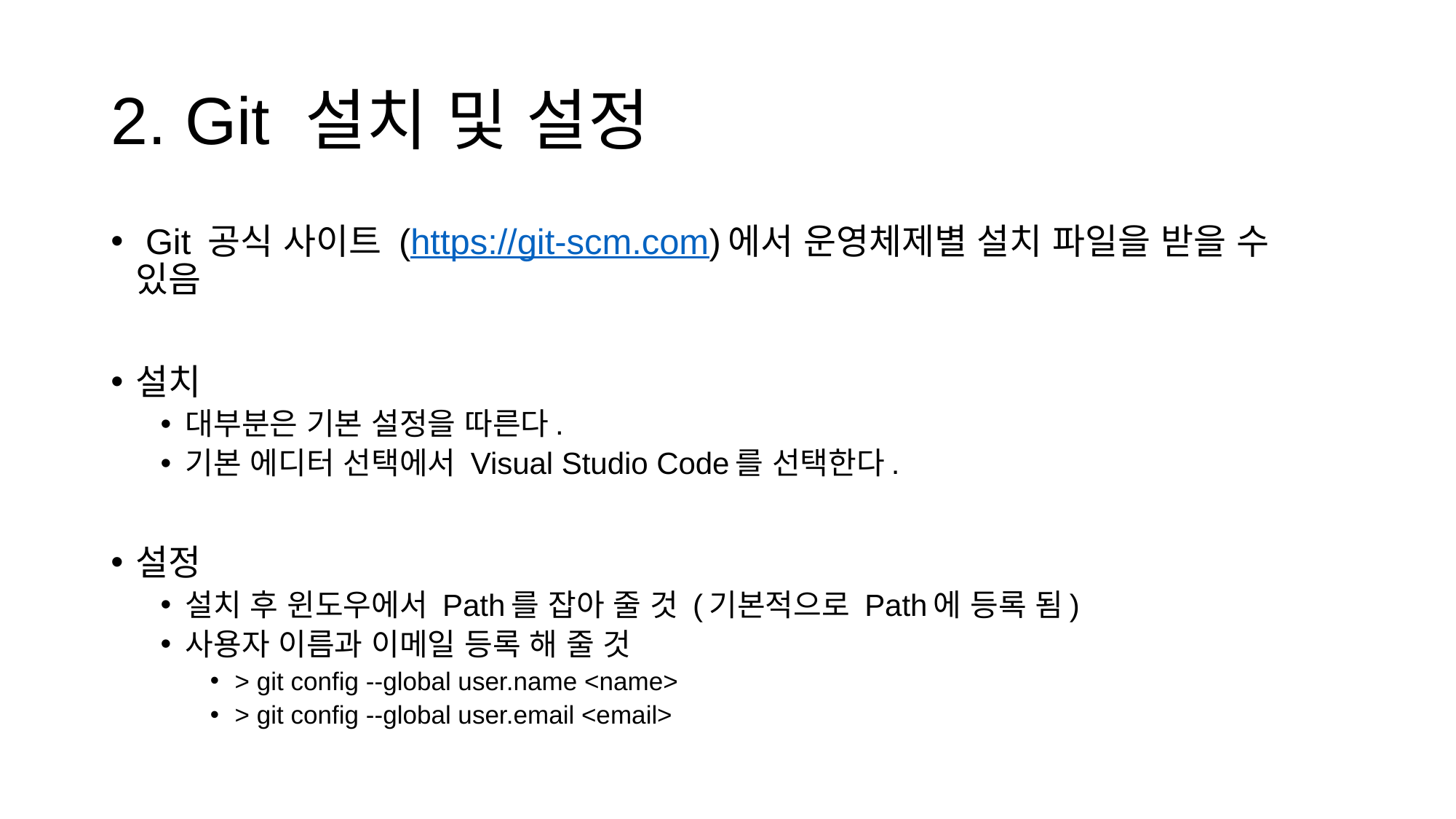

# 2. Git 설치 및 설정
 Git 공식 사이트 (https://git-scm.com)에서 운영체제별 설치 파일을 받을 수 있음

설치
대부분은 기본 설정을 따른다.
기본 에디터 선택에서 Visual Studio Code를 선택한다.

설정
설치 후 윈도우에서 Path를 잡아 줄 것 (기본적으로 Path에 등록 됨)
사용자 이름과 이메일 등록 해 줄 것
> git config --global user.name <name>
> git config --global user.email <email>